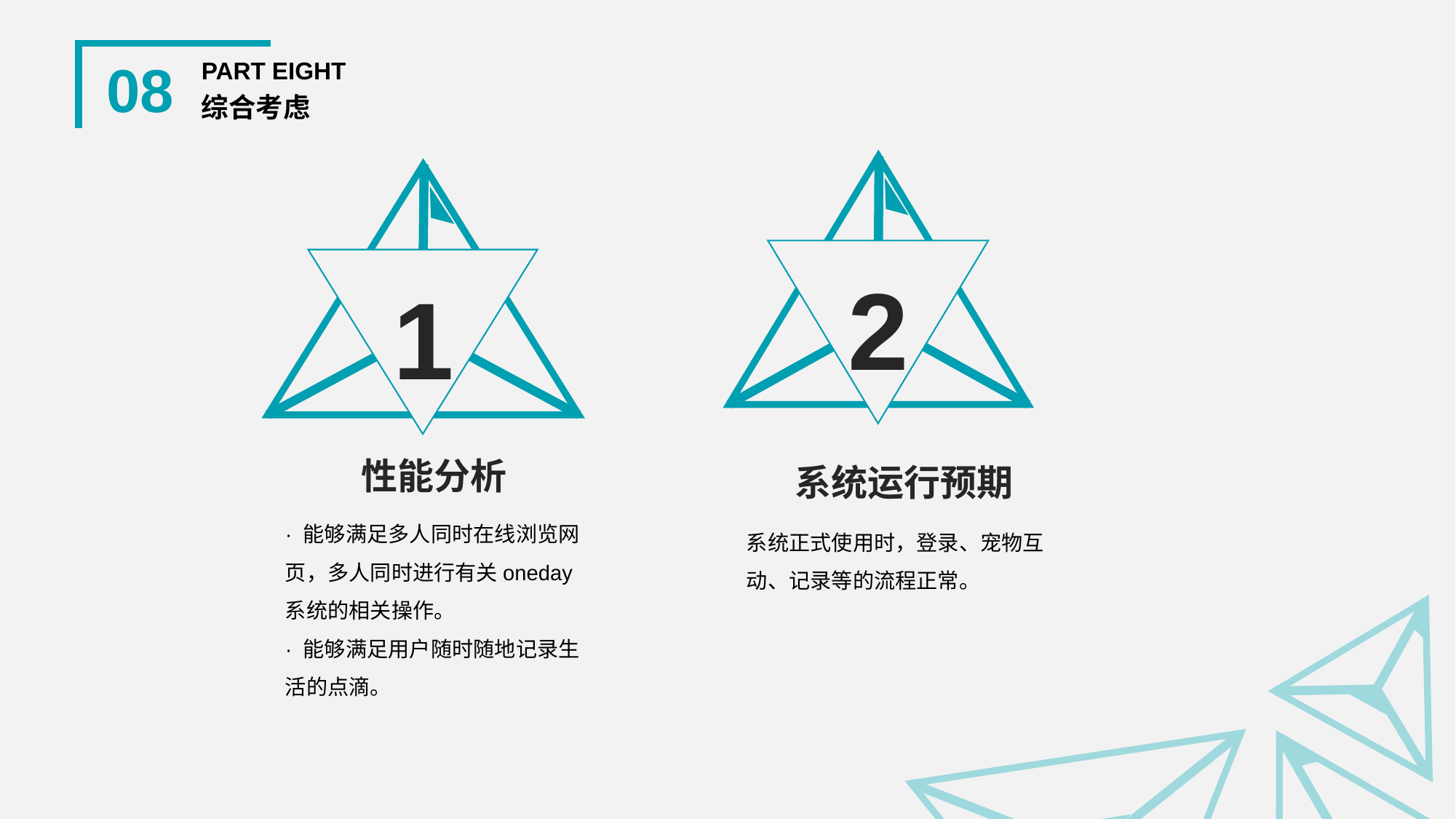

08
PART EIGHT
综合考虑

2

1
性能分析
系统运行预期
· 能够满足多人同时在线浏览网页，多人同时进行有关oneday系统的相关操作。
· 能够满足用户随时随地记录生活的点滴。
系统正式使用时，登录、宠物互动、记录等的流程正常。